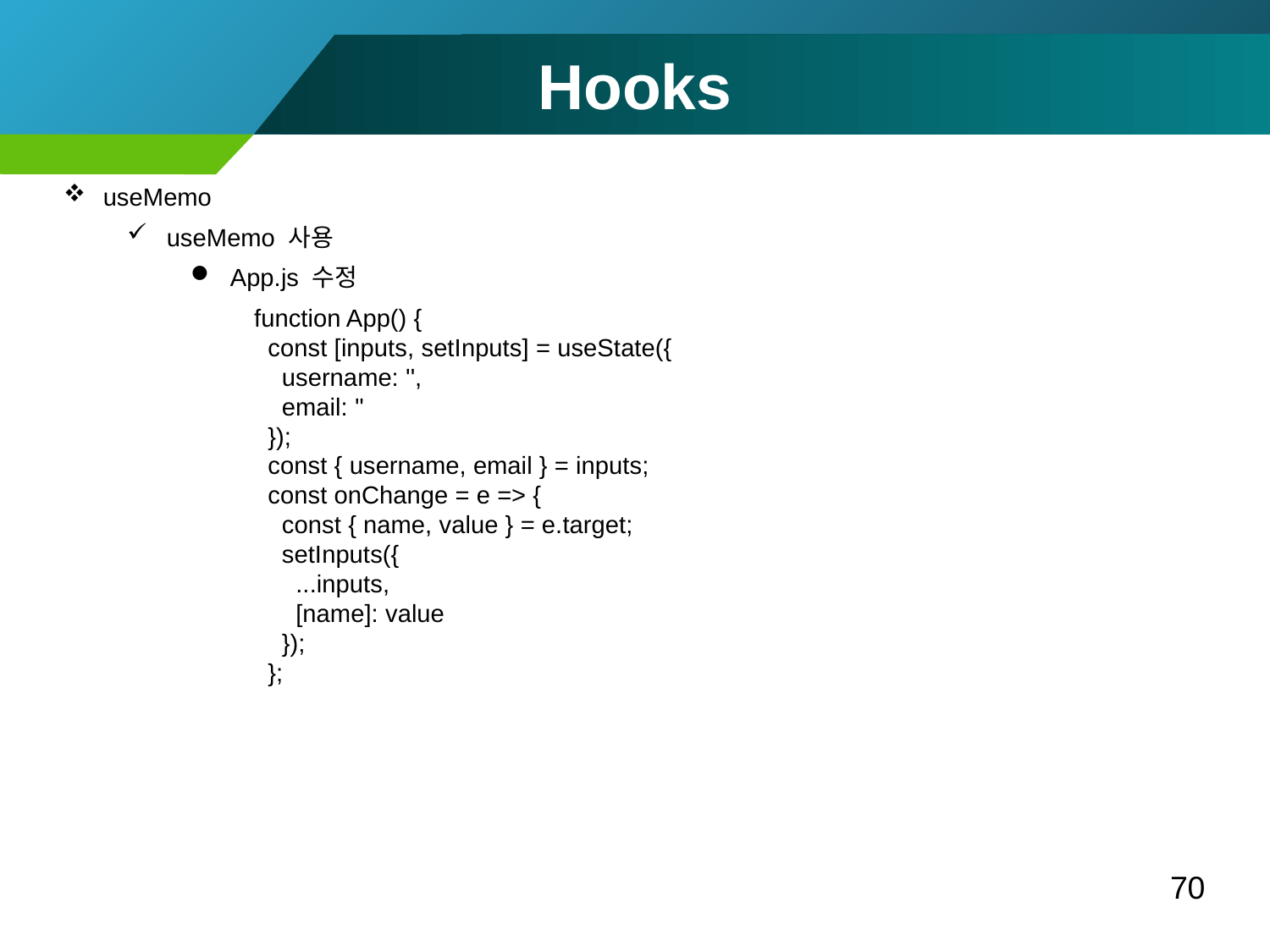

Hooks
useMemo
useMemo 사용
App.js 수정
function App() {
  const [inputs, setInputs] = useState({
    username: '',
    email: ''
  });
  const { username, email } = inputs;
  const onChange = e => {
    const { name, value } = e.target;
    setInputs({
      ...inputs,
      [name]: value
    });
  };
70